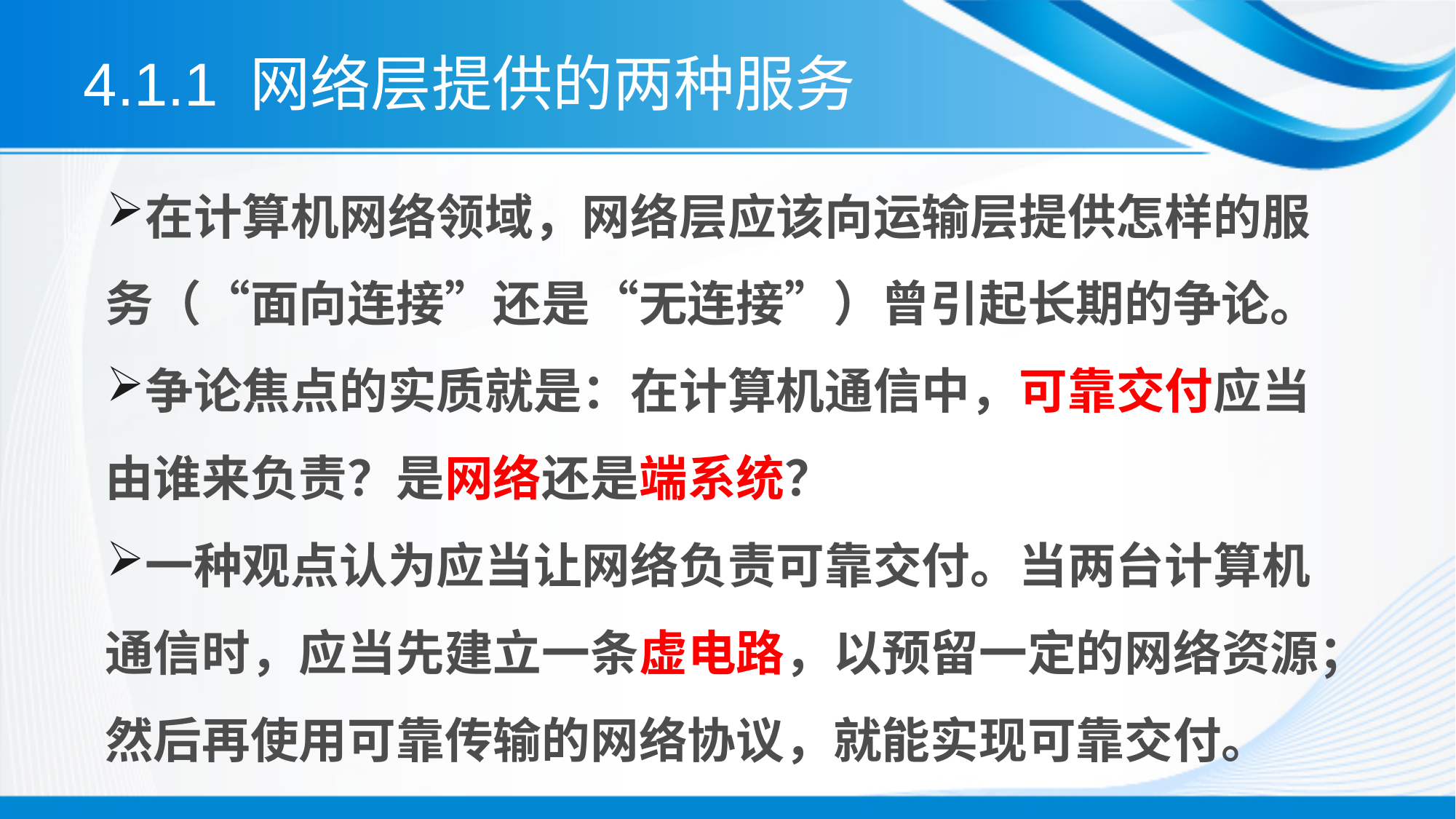

# 4.1.1 网络层提供的两种服务
在计算机网络领域，网络层应该向运输层提供怎样的服务（“面向连接”还是“无连接”）曾引起长期的争论。
争论焦点的实质就是：在计算机通信中，可靠交付应当由谁来负责？是网络还是端系统？
一种观点认为应当让网络负责可靠交付。当两台计算机通信时，应当先建立一条虚电路，以预留一定的网络资源；然后再使用可靠传输的网络协议，就能实现可靠交付。